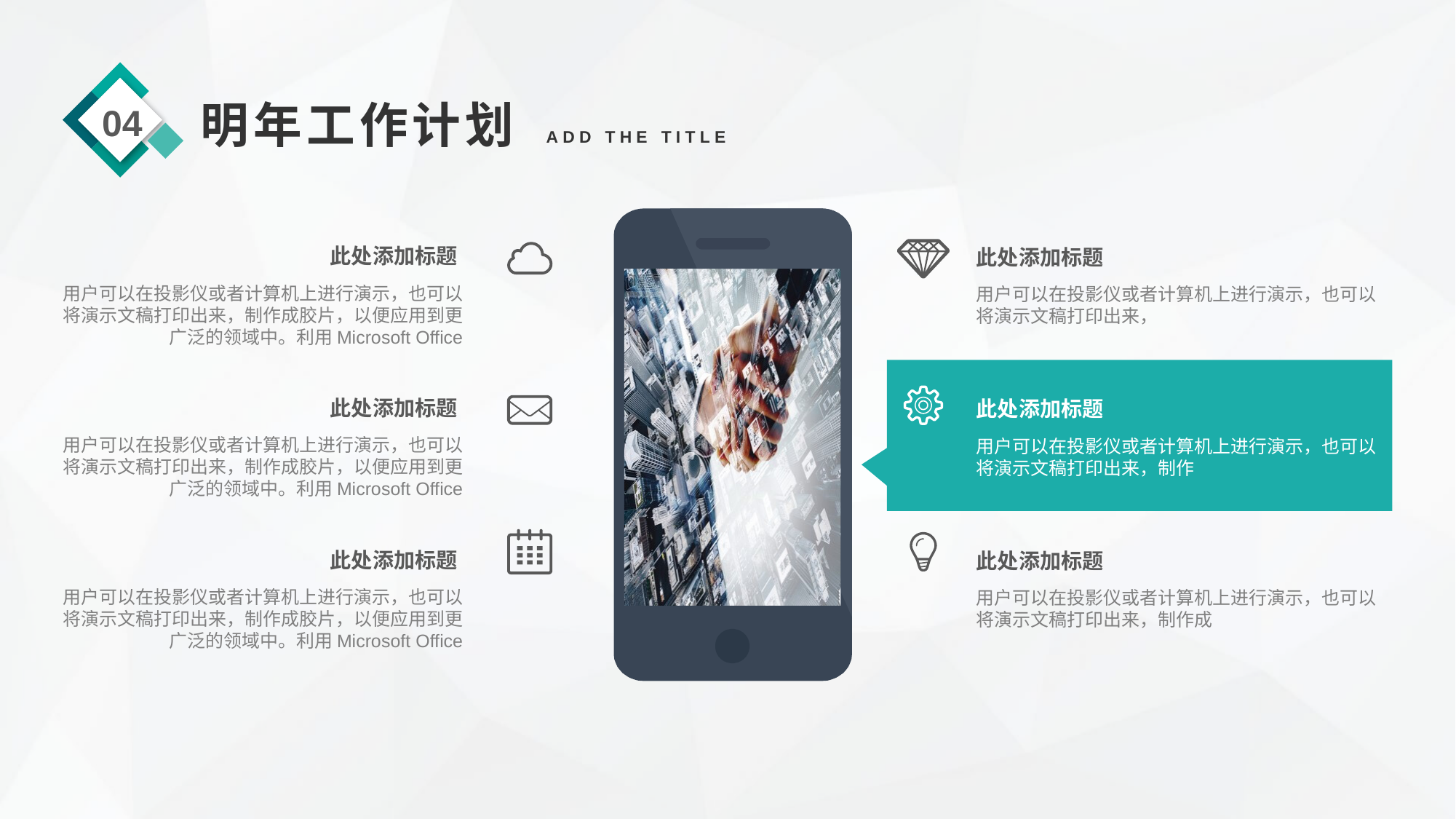

04
明年工作计划 ADD THE TITLE

此处添加标题

此处添加标题

用户可以在投影仪或者计算机上进行演示，也可以将演示文稿打印出来，制作成胶片，以便应用到更广泛的领域中。利用Microsoft Office
用户可以在投影仪或者计算机上进行演示，也可以将演示文稿打印出来，

此处添加标题
此处添加标题

用户可以在投影仪或者计算机上进行演示，也可以将演示文稿打印出来，制作成胶片，以便应用到更广泛的领域中。利用Microsoft Office
用户可以在投影仪或者计算机上进行演示，也可以将演示文稿打印出来，制作

此处添加标题
此处添加标题
用户可以在投影仪或者计算机上进行演示，也可以将演示文稿打印出来，制作成胶片，以便应用到更广泛的领域中。利用Microsoft Office
用户可以在投影仪或者计算机上进行演示，也可以将演示文稿打印出来，制作成